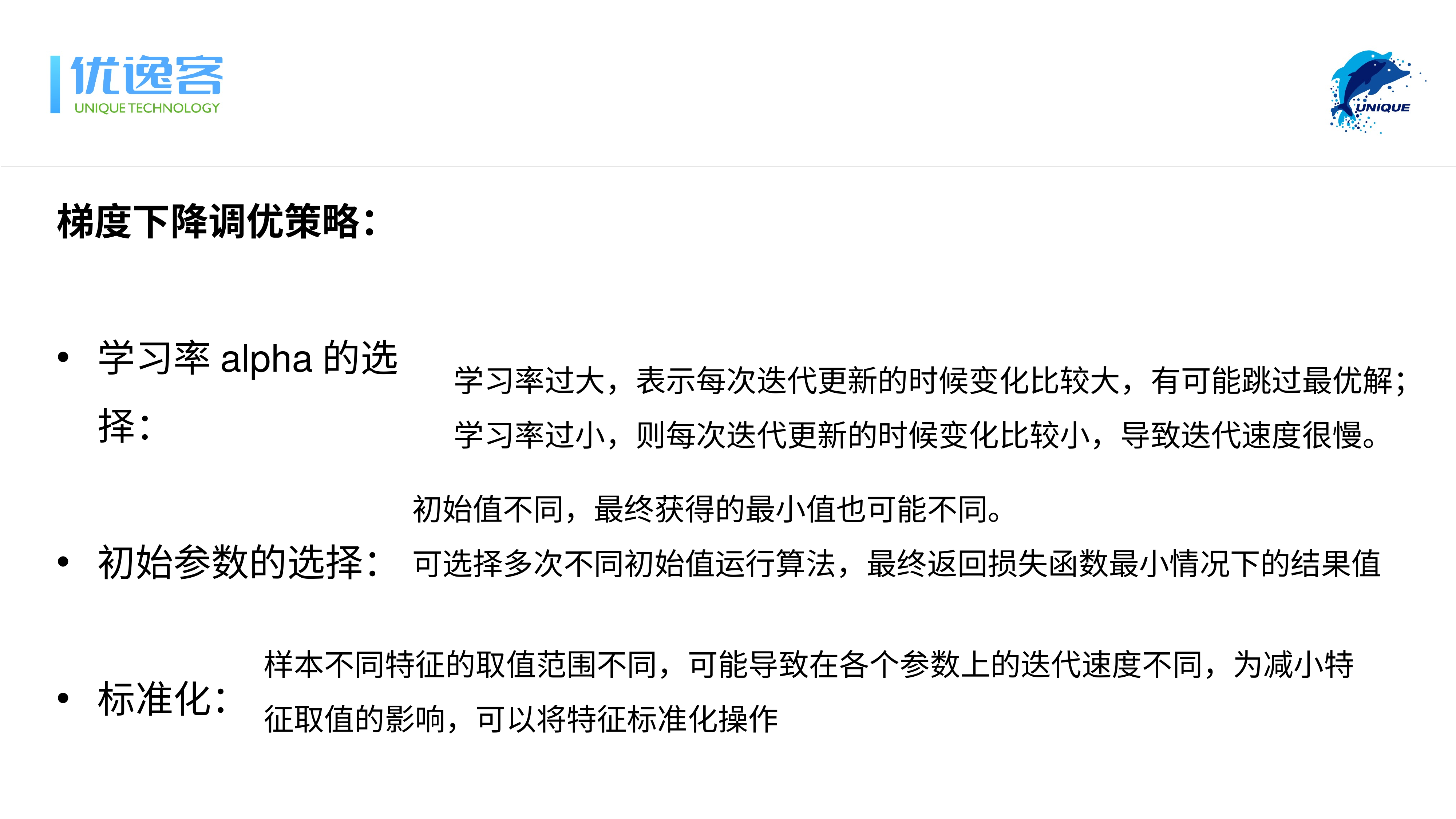

梯度下降调优策略：

学习率alpha的选择：

初始参数的选择：

标准化：
学习率过大，表示每次迭代更新的时候变化比较大，有可能跳过最优解；学习率过小，则每次迭代更新的时候变化比较小，导致迭代速度很慢。
初始值不同，最终获得的最小值也可能不同。
可选择多次不同初始值运行算法，最终返回损失函数最小情况下的结果值
样本不同特征的取值范围不同，可能导致在各个参数上的迭代速度不同，为减小特征取值的影响，可以将特征标准化操作